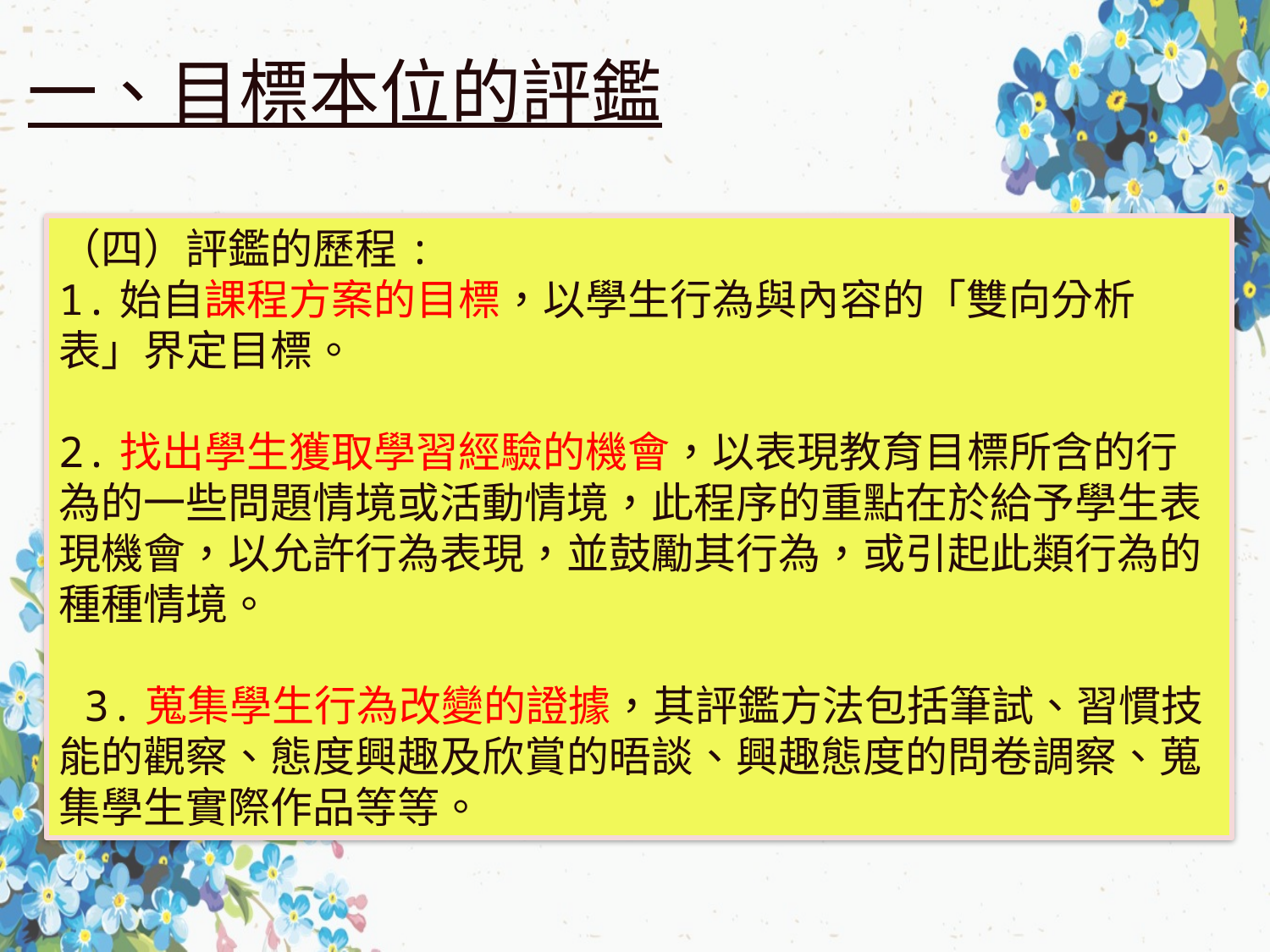

# 一、目標本位的評鑑
（四）評鑑的歷程:
1.始自課程方案的目標，以學生行為與內容的「雙向分析表」界定目標。

2.找出學生獲取學習經驗的機會，以表現教育目標所含的行為的一些問題情境或活動情境，此程序的重點在於給予學生表現機會，以允許行為表現，並鼓勵其行為，或引起此類行為的種種情境。

 3.蒐集學生行為改變的證據，其評鑑方法包括筆試、習慣技能的觀察、態度興趣及欣賞的晤談、興趣態度的問卷調察、蒐集學生實際作品等等。
（六）課程評鑑可以促進教育的良性循環，是課程與教學中不可或缺的一環。

1.目標本位的課程評鑑，雖然明確，合乎教育績效

2 .可能窄化學習內容，忽略教室生活的豐富意義，壓抑教學自主性，而且以目標為樊籠也是一種狹隘的評價觀。
（五）評鑑工具的選用，目標本位的評鑑可以一方面檢查現成的工具，也可以自行編製評鑑的工具，實際去試驗被認為是能夠讓學生有機會去表現所期盼行為的一些情境。